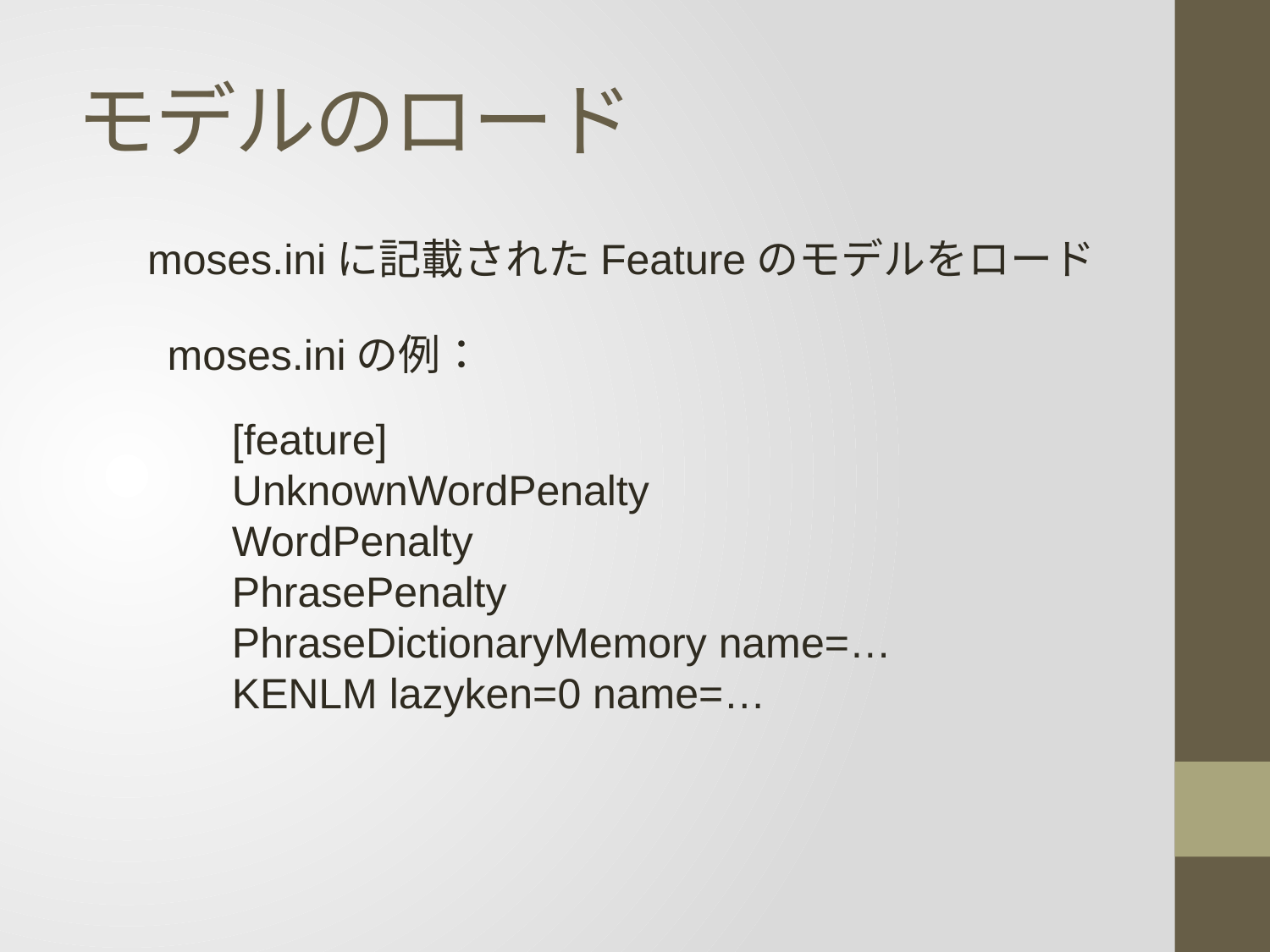

# モデルのロード
moses.iniに記載されたFeatureのモデルをロード
moses.iniの例：
[feature]
UnknownWordPenalty
WordPenalty
PhrasePenalty
PhraseDictionaryMemory name=…
KENLM lazyken=0 name=…